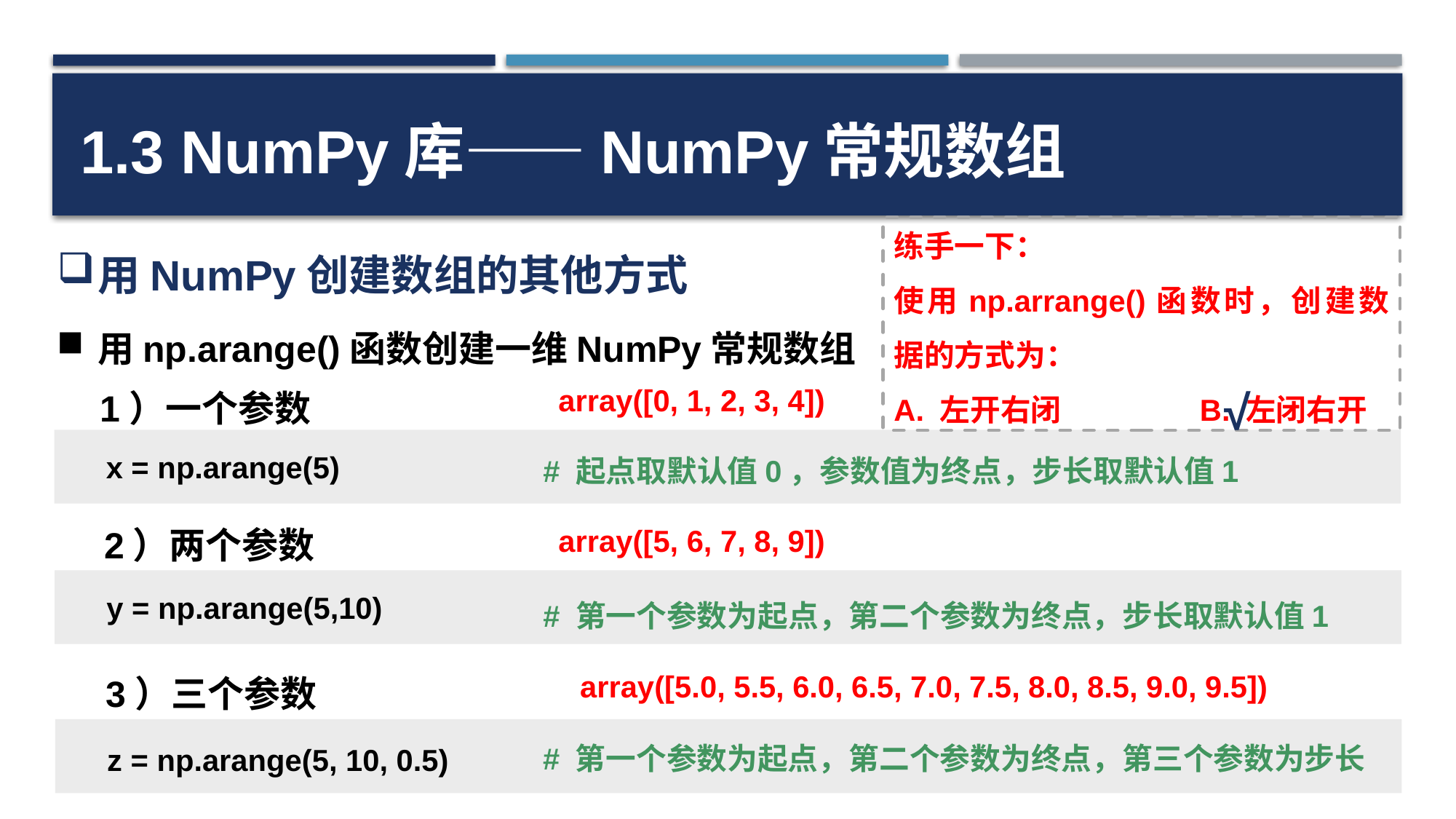

1.3 NumPy库——NumPy常规数组
练手一下：
使用np.arrange()函数时，创建数据的方式为：
A. 左开右闭                   B. 左闭右开

用NumPy创建数组的其他方式
用np.arange()函数创建一维NumPy常规数组
1）一个参数
√
array([0, 1, 2, 3, 4])

x = np.arange(5)
# 起点取默认值0，参数值为终点，步长取默认值1
2）两个参数
array([5, 6, 7, 8, 9])

y = np.arange(5,10)
# 第一个参数为起点，第二个参数为终点，步长取默认值1
3）三个参数
 array([5.0, 5.5, 6.0, 6.5, 7.0, 7.5, 8.0, 8.5, 9.0, 9.5])
13
z = np.arange(5, 10, 0.5)

# 第一个参数为起点，第二个参数为终点，第三个参数为步长